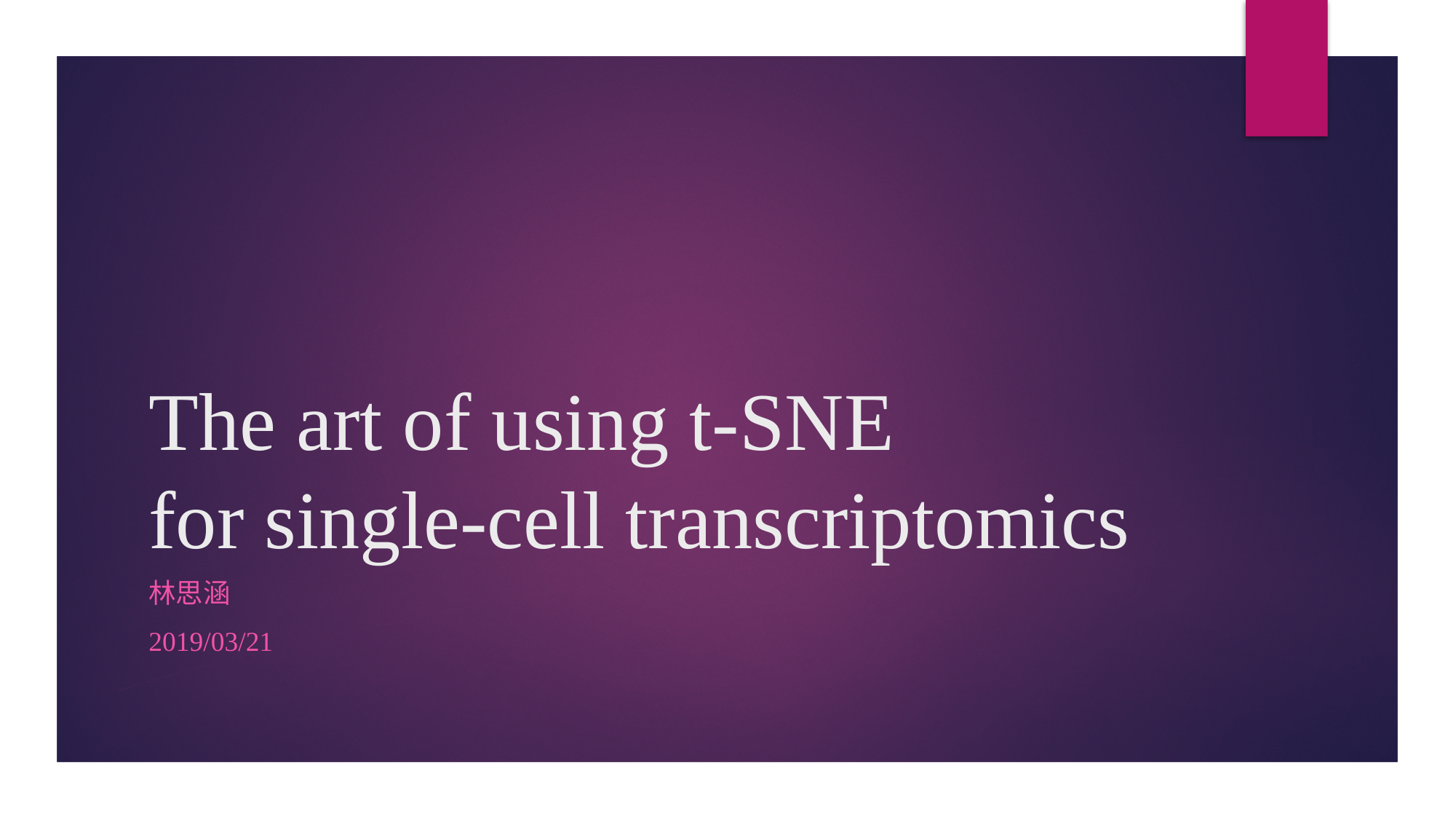

# The art of using t-SNE for single-cell transcriptomics
林思涵
2019/03/21